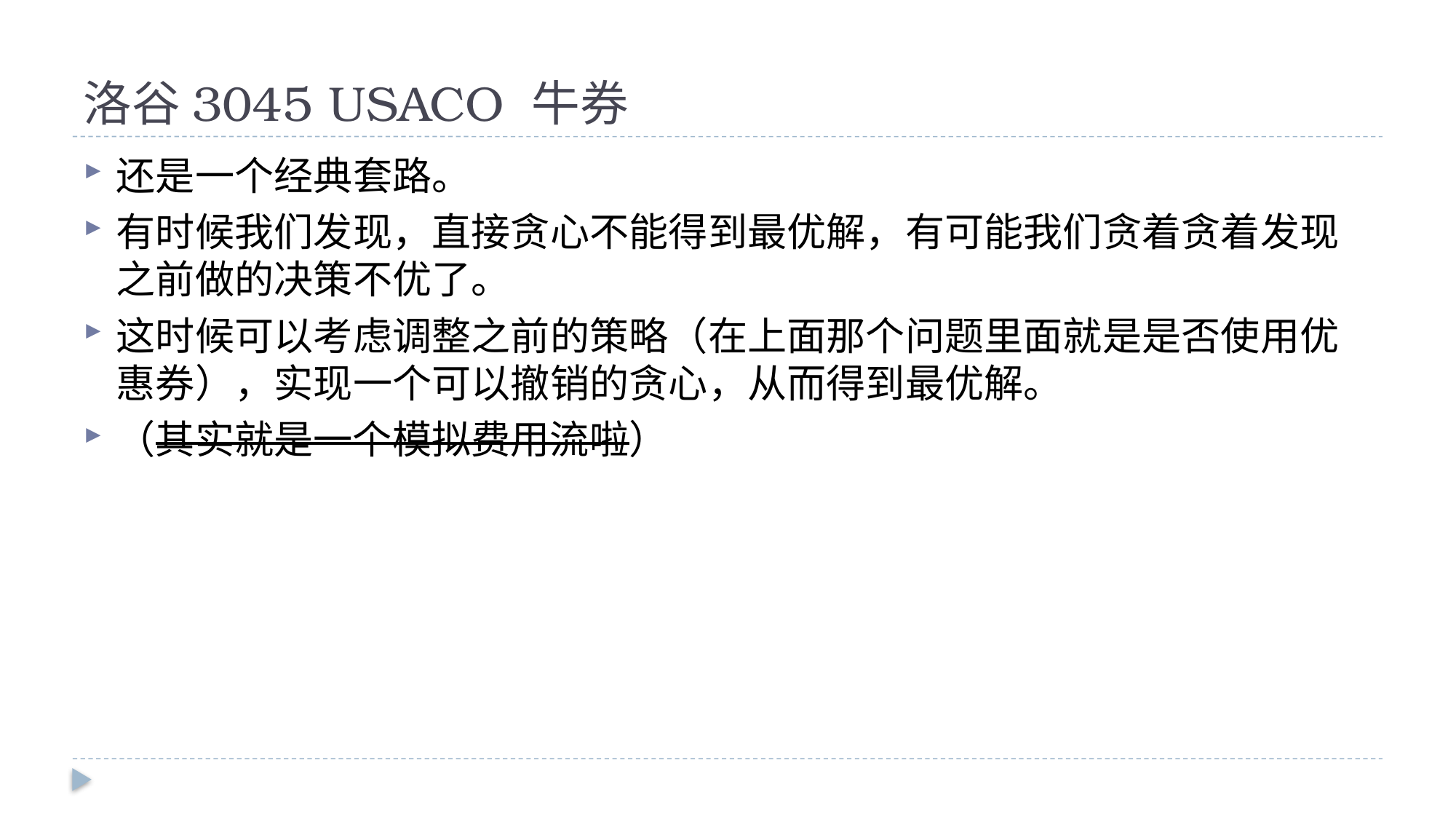

# 洛谷3045 USACO 牛券
还是一个经典套路。
有时候我们发现，直接贪心不能得到最优解，有可能我们贪着贪着发现之前做的决策不优了。
这时候可以考虑调整之前的策略（在上面那个问题里面就是是否使用优惠券），实现一个可以撤销的贪心，从而得到最优解。
（其实就是一个模拟费用流啦）